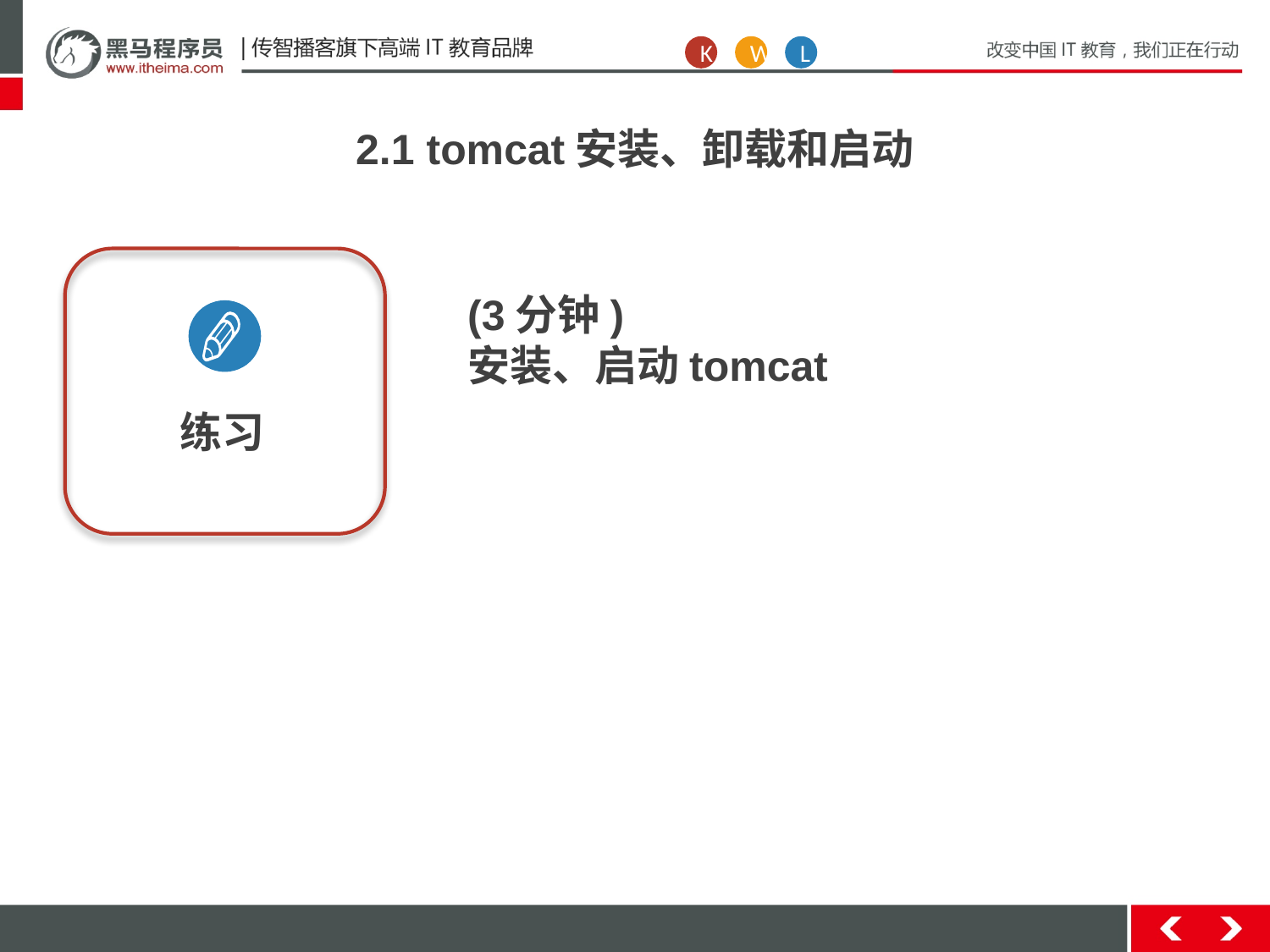

K
W
L
2.1 tomcat安装、卸载和启动

练习
(3分钟)
安装、启动tomcat